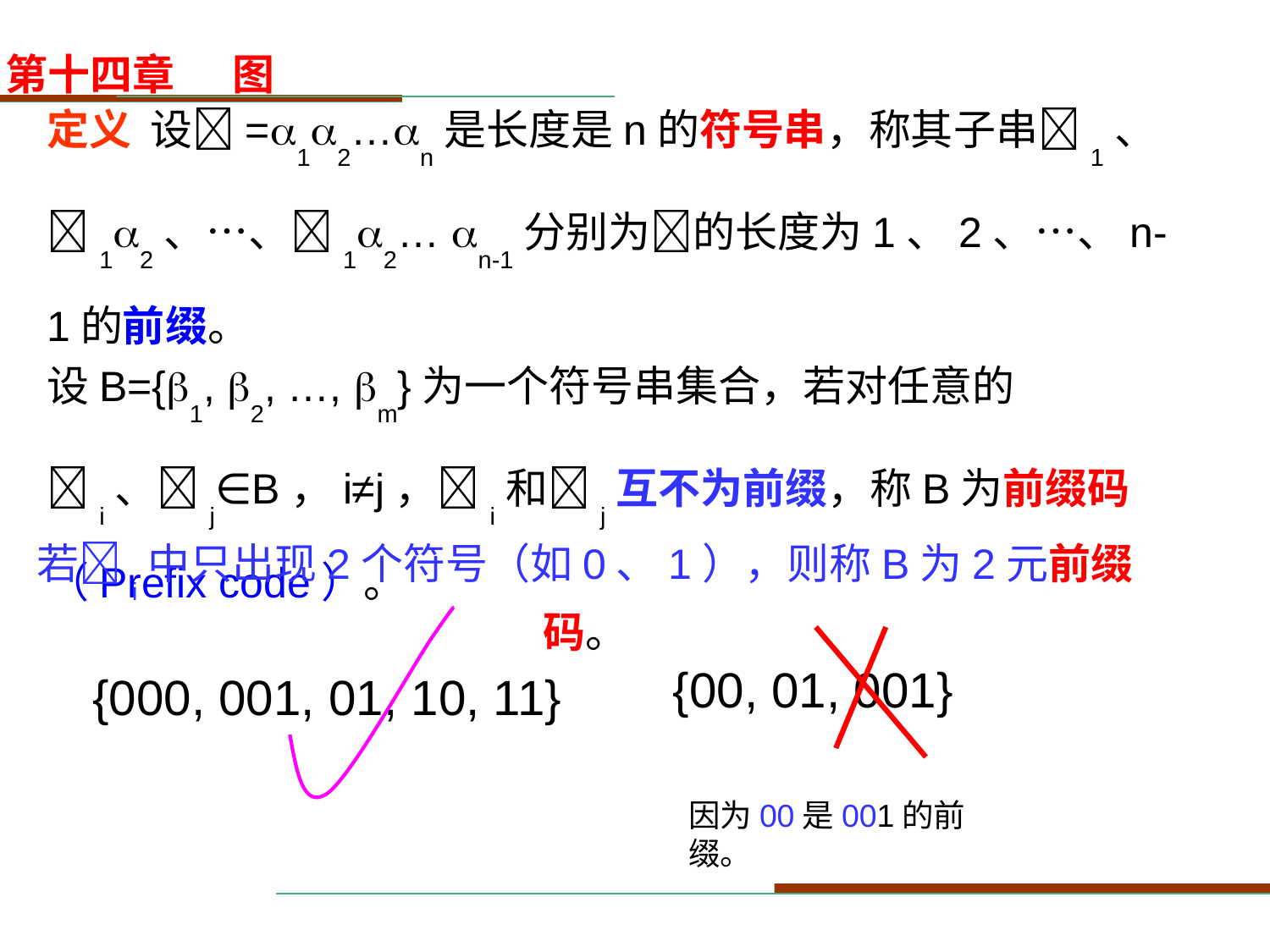

定义  设β=α1α2…αn是长度是n的符号串，称其子串α1、α1α2、…、α1α2… αn-1分别为β的长度为1、2、…、n-1的前缀。
设B={β1, β2, …, βm}为一个符号串集合，若对任意的βi、βj∈B，i≠j，βi和βj互不为前缀，称B为前缀码（Prefix code）。
若βi中只出现2个符号（如0、1），则称B为2元前缀码。

{00, 01, 001}
{000, 001, 01, 10, 11}
因为00是001的前缀。